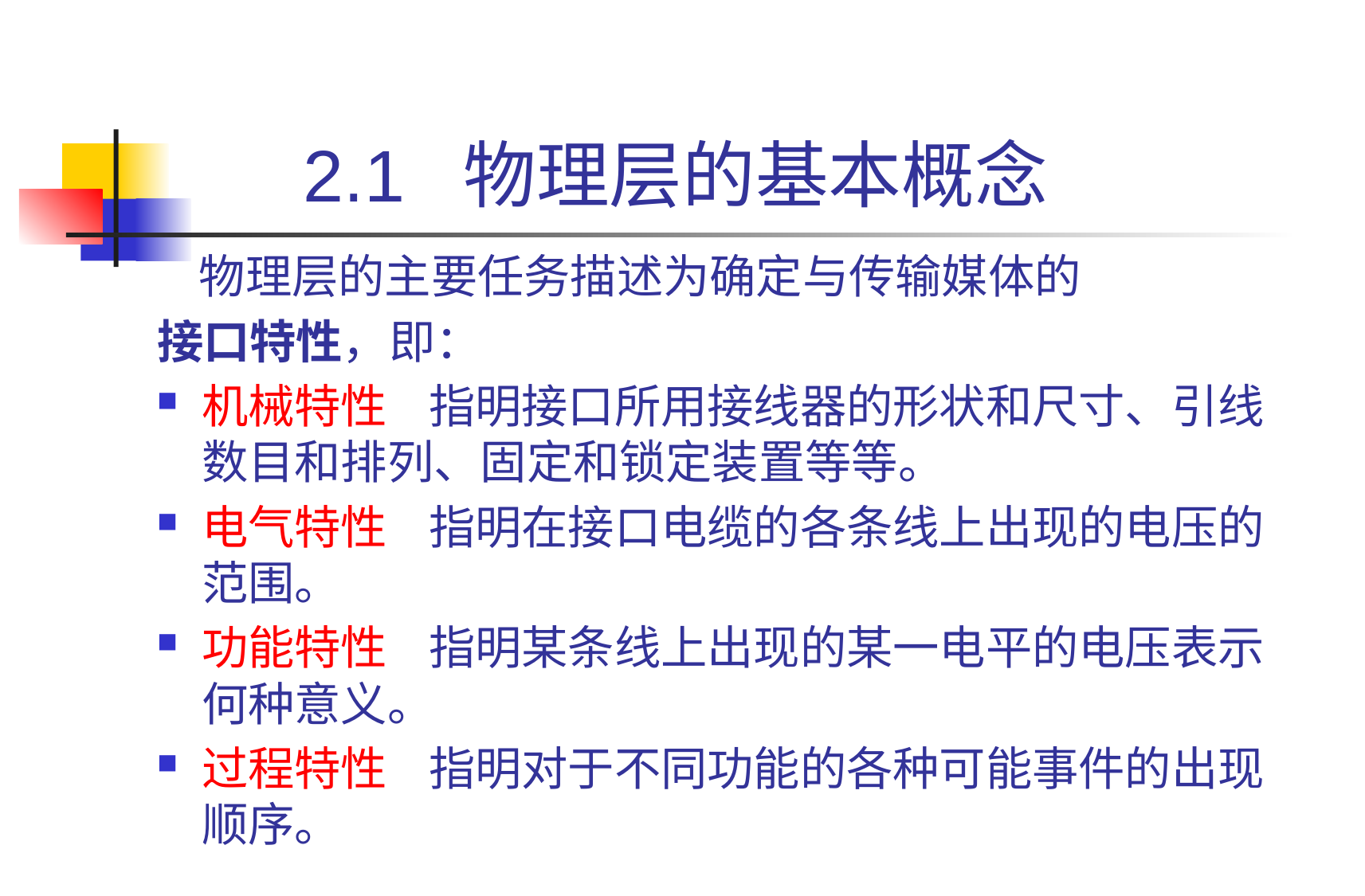

# 2.1  物理层的基本概念
   物理层的主要任务描述为确定与传输媒体的
接口特性，即：
机械特性    指明接口所用接线器的形状和尺寸、引线数目和排列、固定和锁定装置等等。
电气特性    指明在接口电缆的各条线上出现的电压的范围。
功能特性    指明某条线上出现的某一电平的电压表示何种意义。
过程特性    指明对于不同功能的各种可能事件的出现顺序。